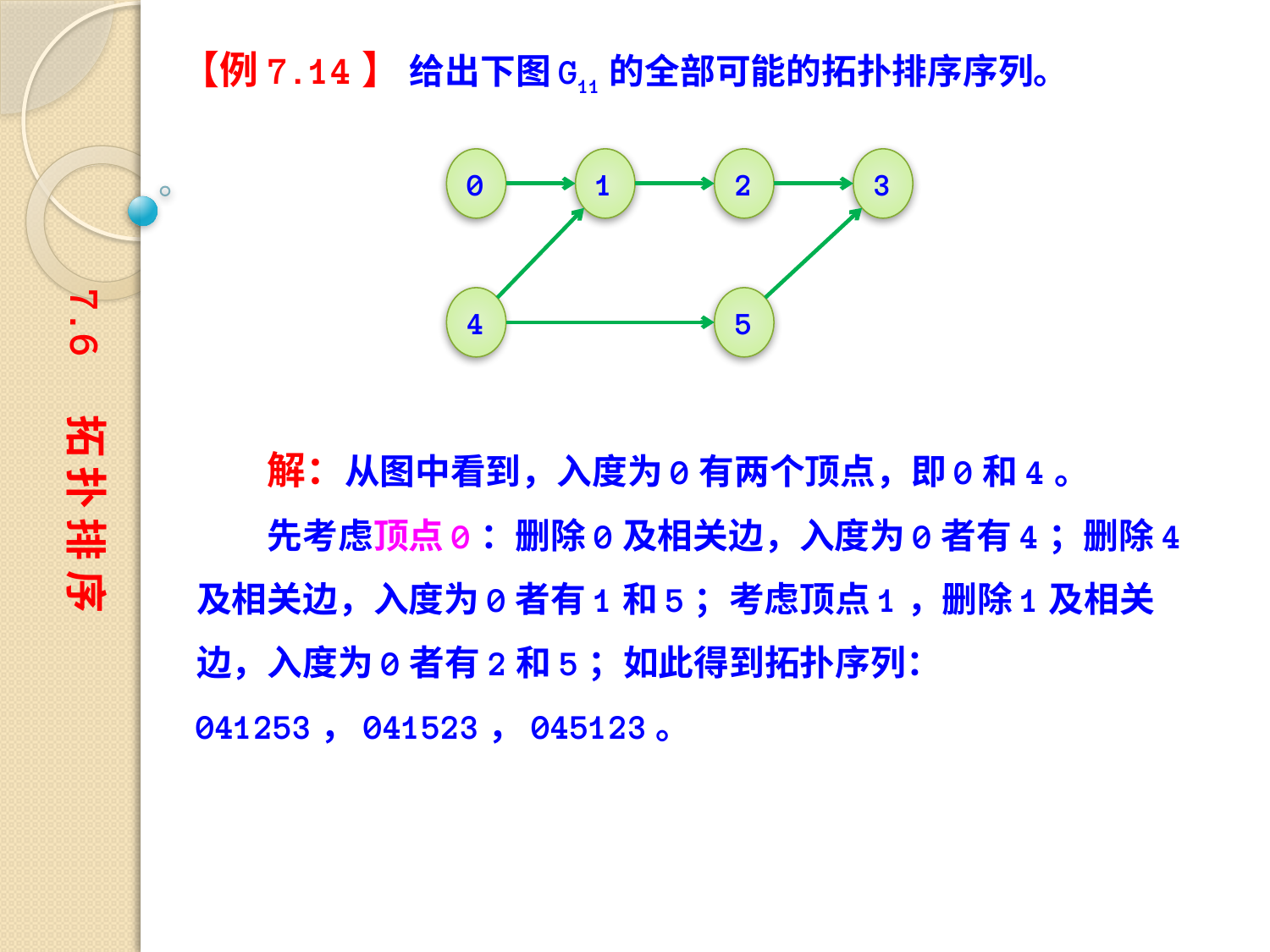

【例7.14】 给出下图G11的全部可能的拓扑排序序列。
0
1
2
3
4
5
7.6  拓 扑 排 序
　　解：从图中看到，入度为0有两个顶点，即0和4。
　　先考虑顶点0：删除0及相关边，入度为0者有4；删除4及相关边，入度为0者有1和5；考虑顶点1，删除1及相关边，入度为0者有2和5；如此得到拓扑序列：041253，041523，045123。